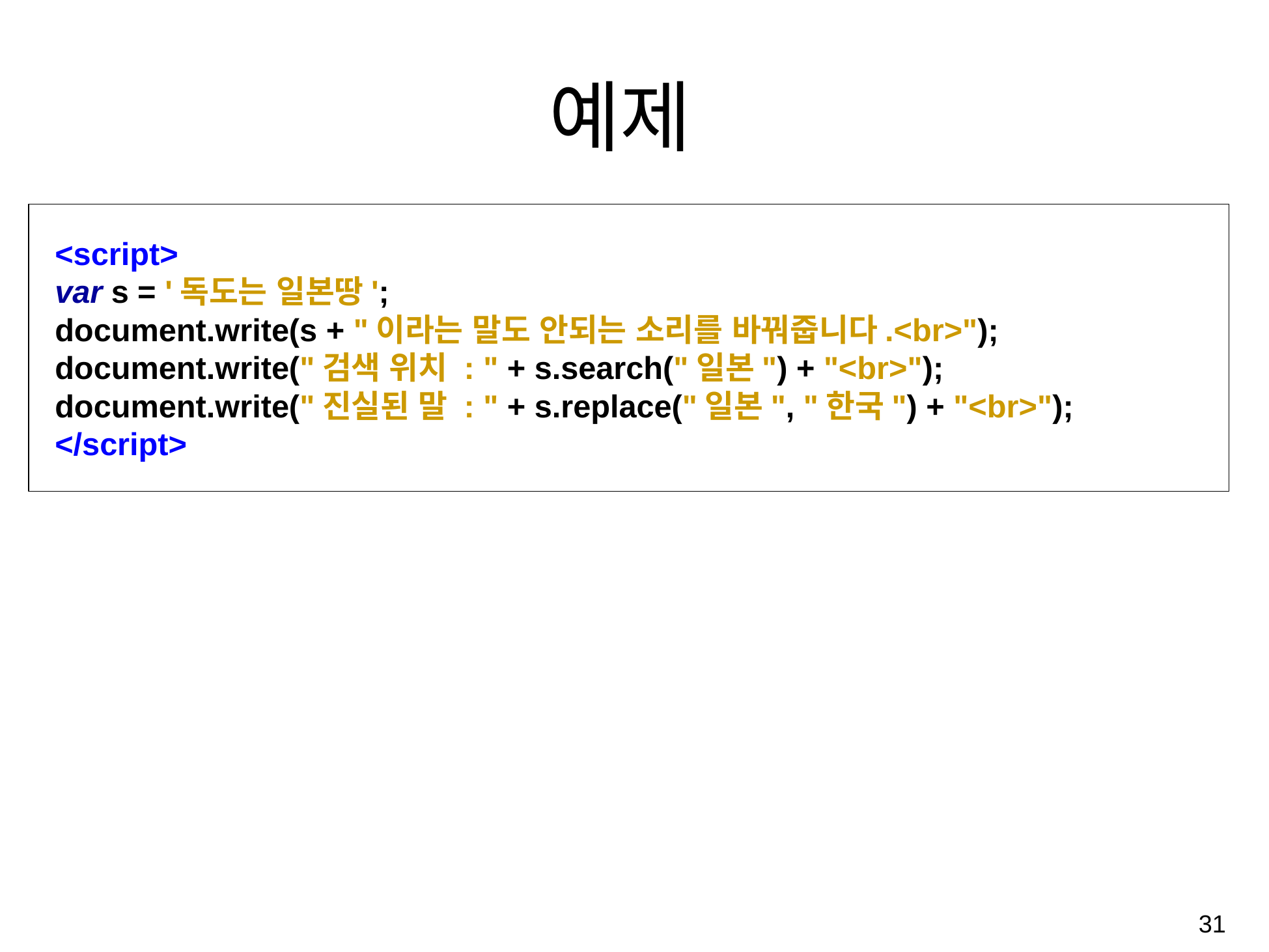

# 예제
<script>
var s = '독도는 일본땅';
document.write(s + "이라는 말도 안되는 소리를 바꿔줍니다.<br>");
document.write("검색 위치 : " + s.search("일본") + "<br>");
document.write("진실된 말 : " + s.replace("일본", "한국") + "<br>");
</script>
31